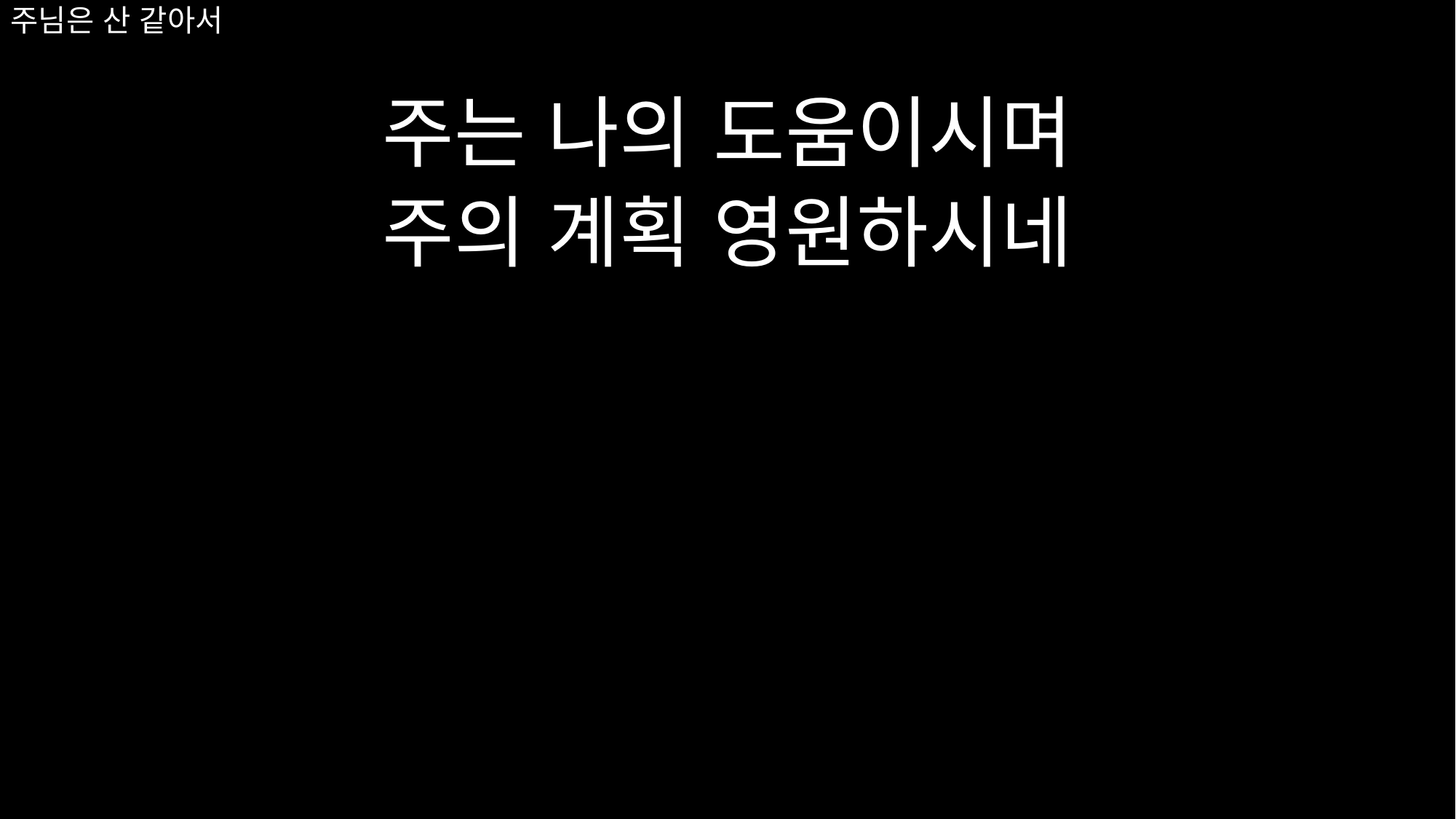

# 주님은 산 같아서
주는 나의 도움이시며
주의 계획 영원하시네